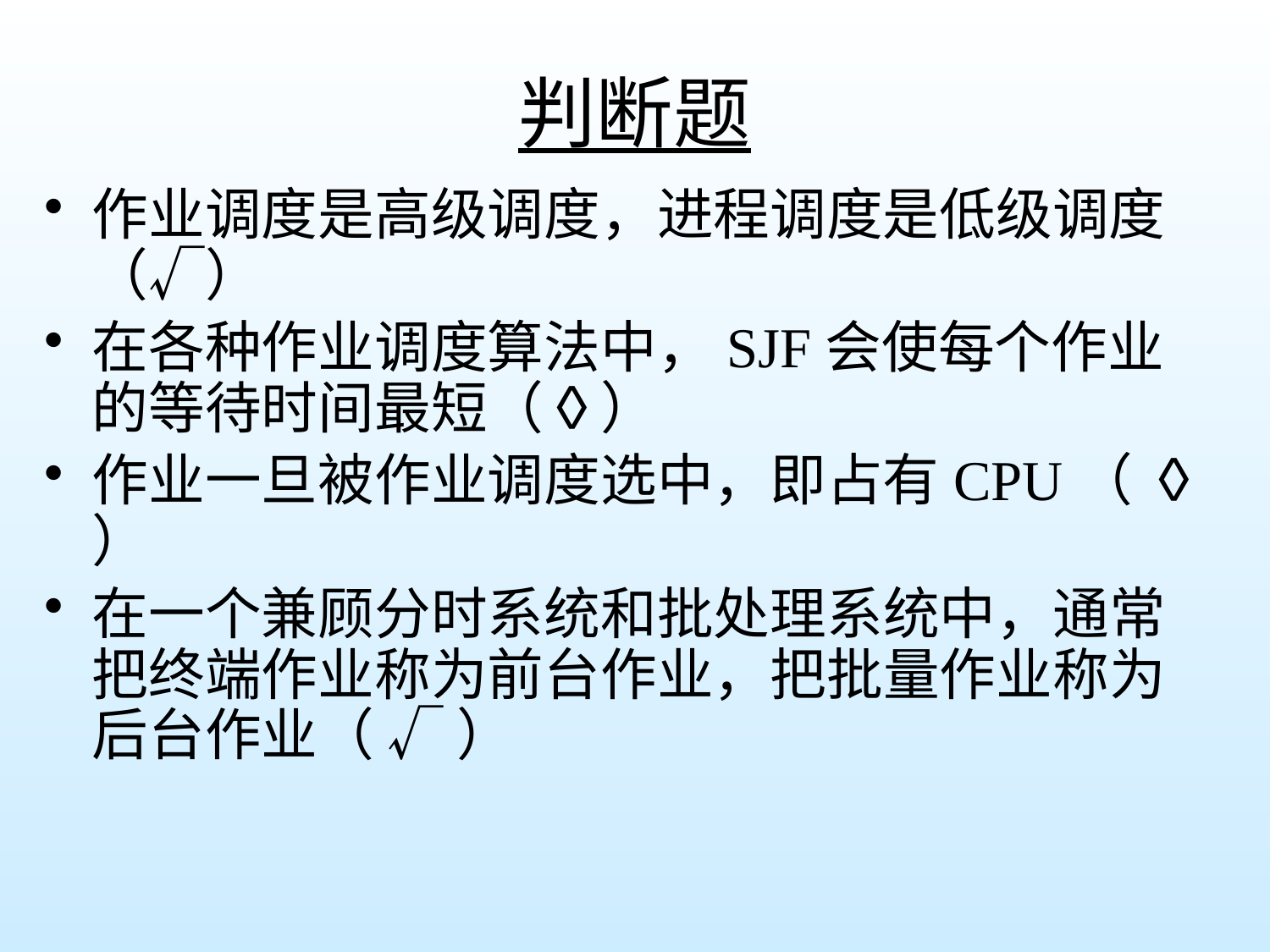

# 判断题
作业调度是高级调度，进程调度是低级调度（√）
在各种作业调度算法中，SJF会使每个作业的等待时间最短（◊）
作业一旦被作业调度选中，即占有CPU（ ◊ ）
在一个兼顾分时系统和批处理系统中，通常把终端作业称为前台作业，把批量作业称为后台作业（ √ ）